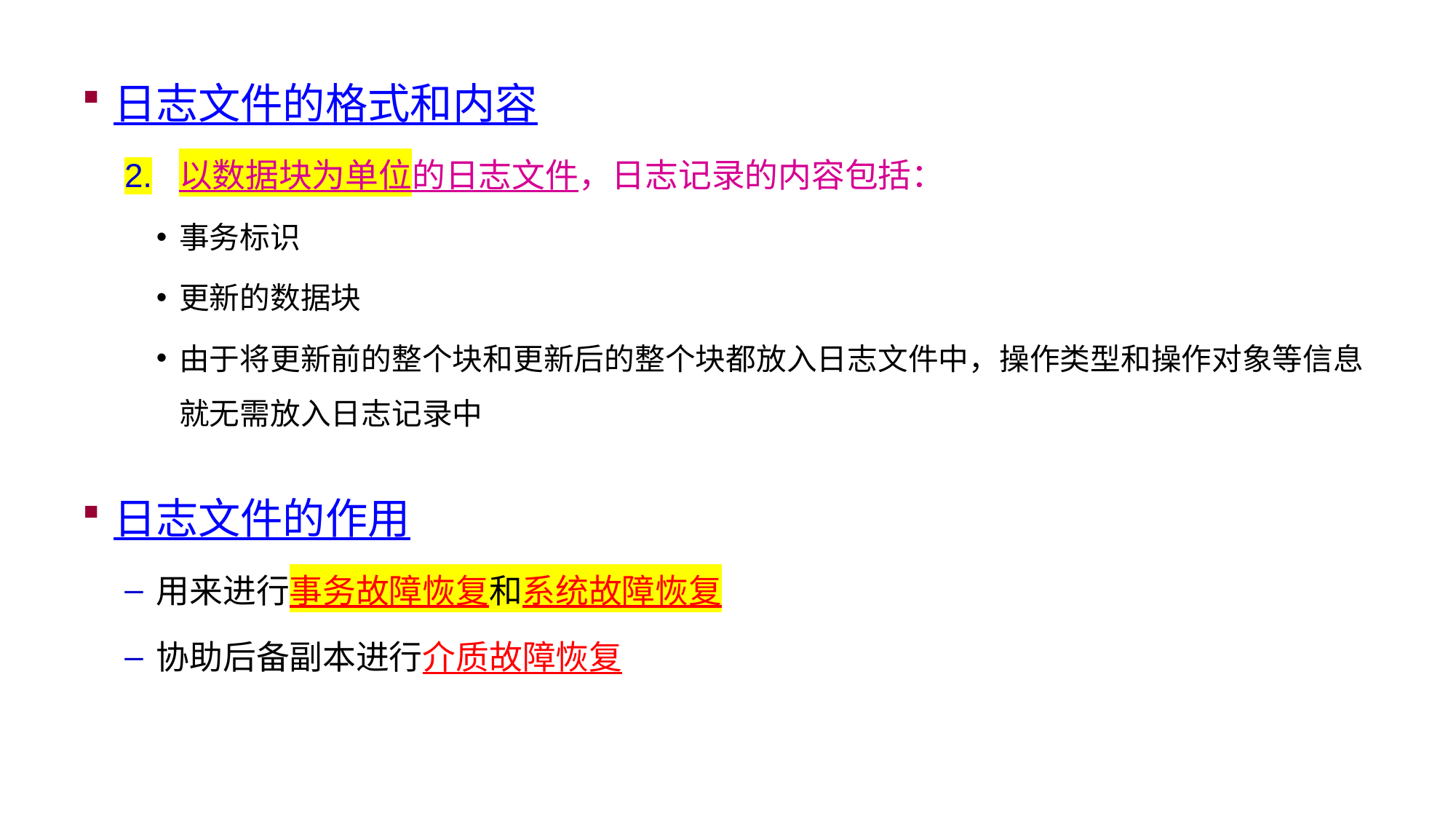

日志文件的格式和内容
以数据块为单位的日志文件，日志记录的内容包括：
事务标识
更新的数据块
由于将更新前的整个块和更新后的整个块都放入日志文件中，操作类型和操作对象等信息就无需放入日志记录中

日志文件的作用
用来进行事务故障恢复和系统故障恢复
协助后备副本进行介质故障恢复
31